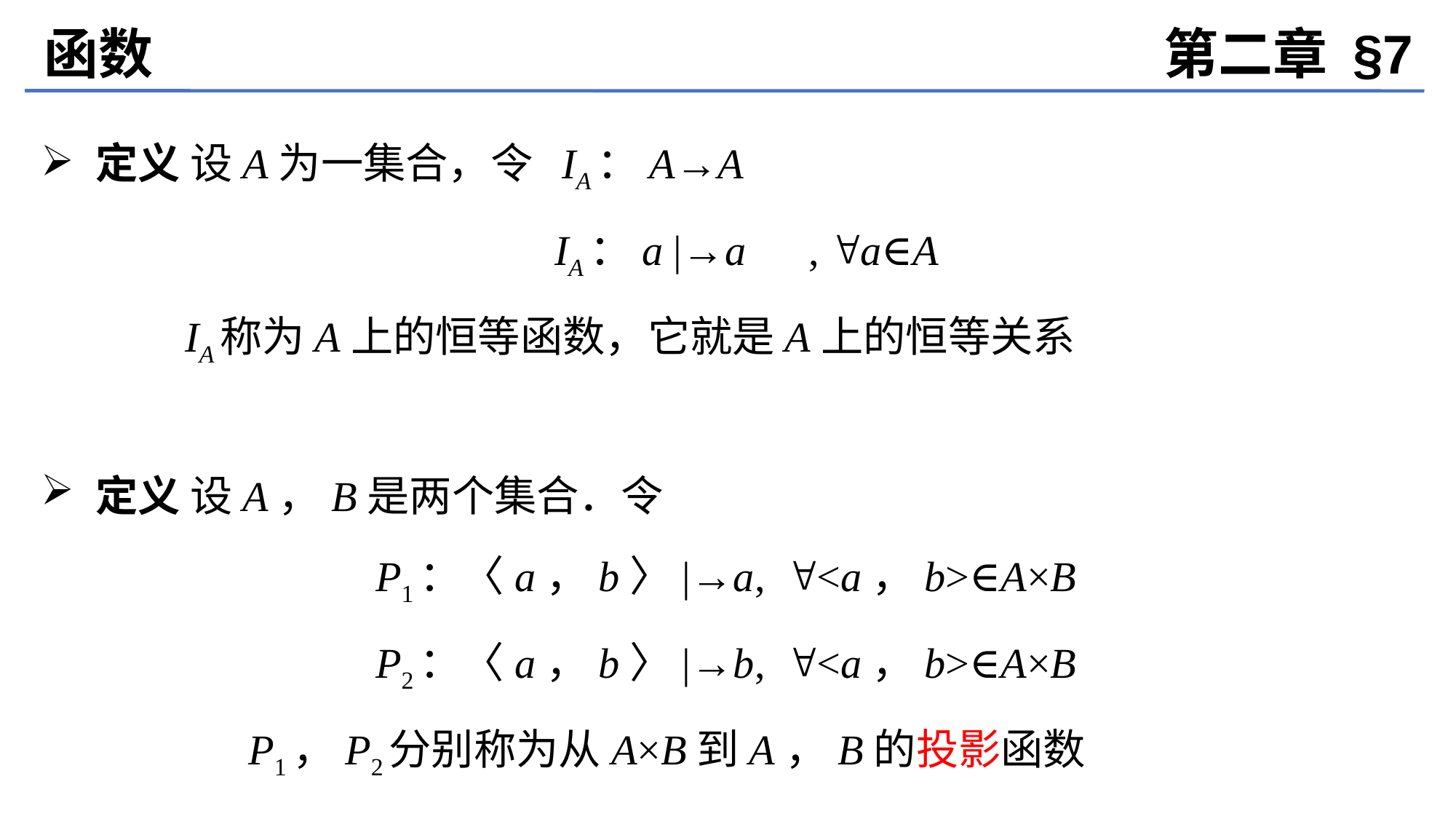

函数
第二章 §7
定义 设A为一集合，令  IA：A→A
	IA：a |→a　, ∀a∈A
	          IA称为A上的恒等函数，它就是A上的恒等关系

定义 设A，B是两个集合．令
P1：〈a，b〉|→a,  ∀<a，b>∈A×B
P2：〈a，b〉|→b,  ∀<a，b>∈A×B
	                P1，P2分别称为从A×B到A，B的投影函数